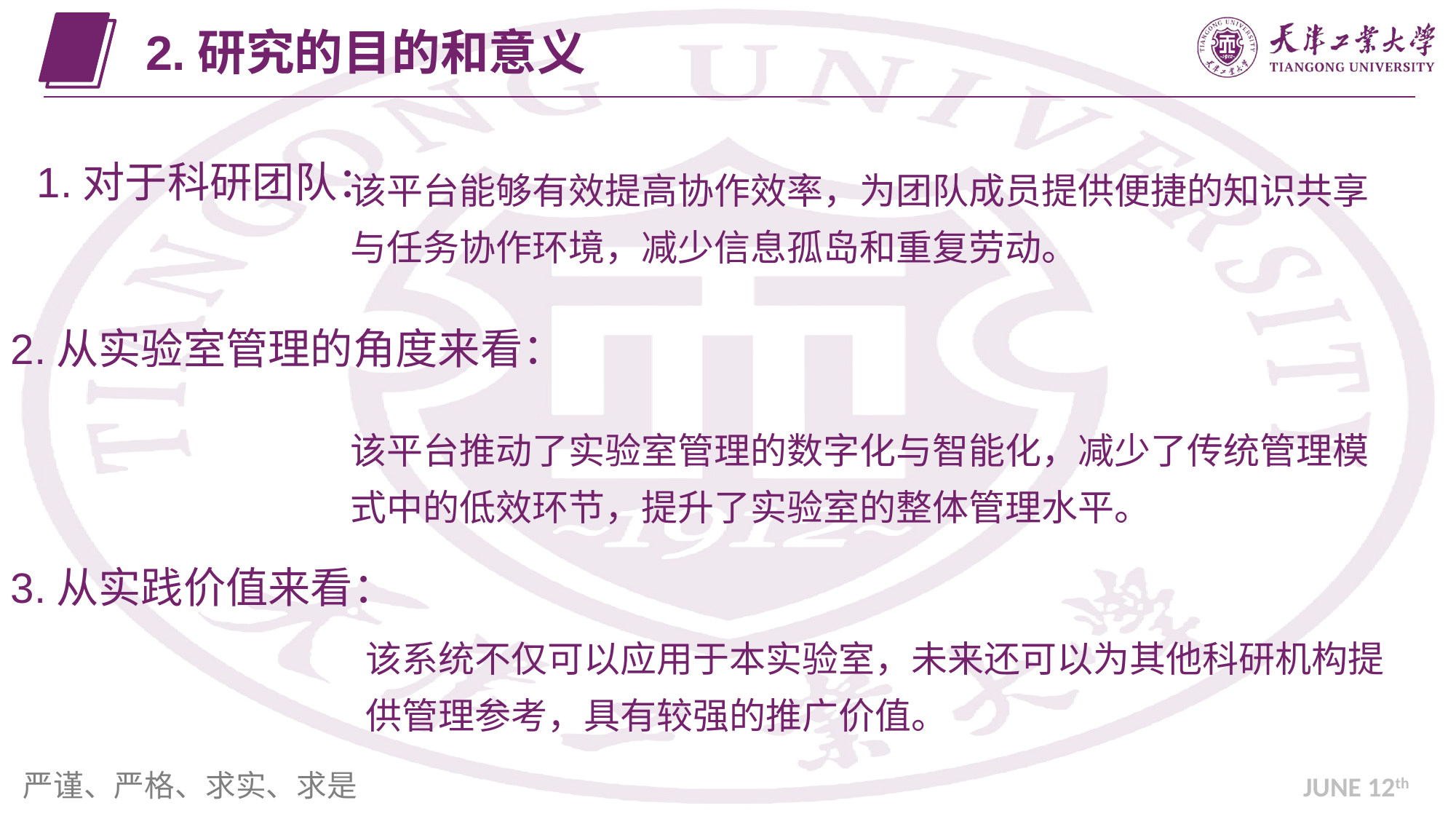

2.研究的目的和意义
1.对于科研团队：
该平台能够有效提高协作效率，为团队成员提供便捷的知识共享与任务协作环境，减少信息孤岛和重复劳动。
2.从实验室管理的角度来看：
该平台推动了实验室管理的数字化与智能化，减少了传统管理模式中的低效环节，提升了实验室的整体管理水平。
3.从实践价值来看：
该系统不仅可以应用于本实验室，未来还可以为其他科研机构提供管理参考，具有较强的推广价值。
JUNE 12th